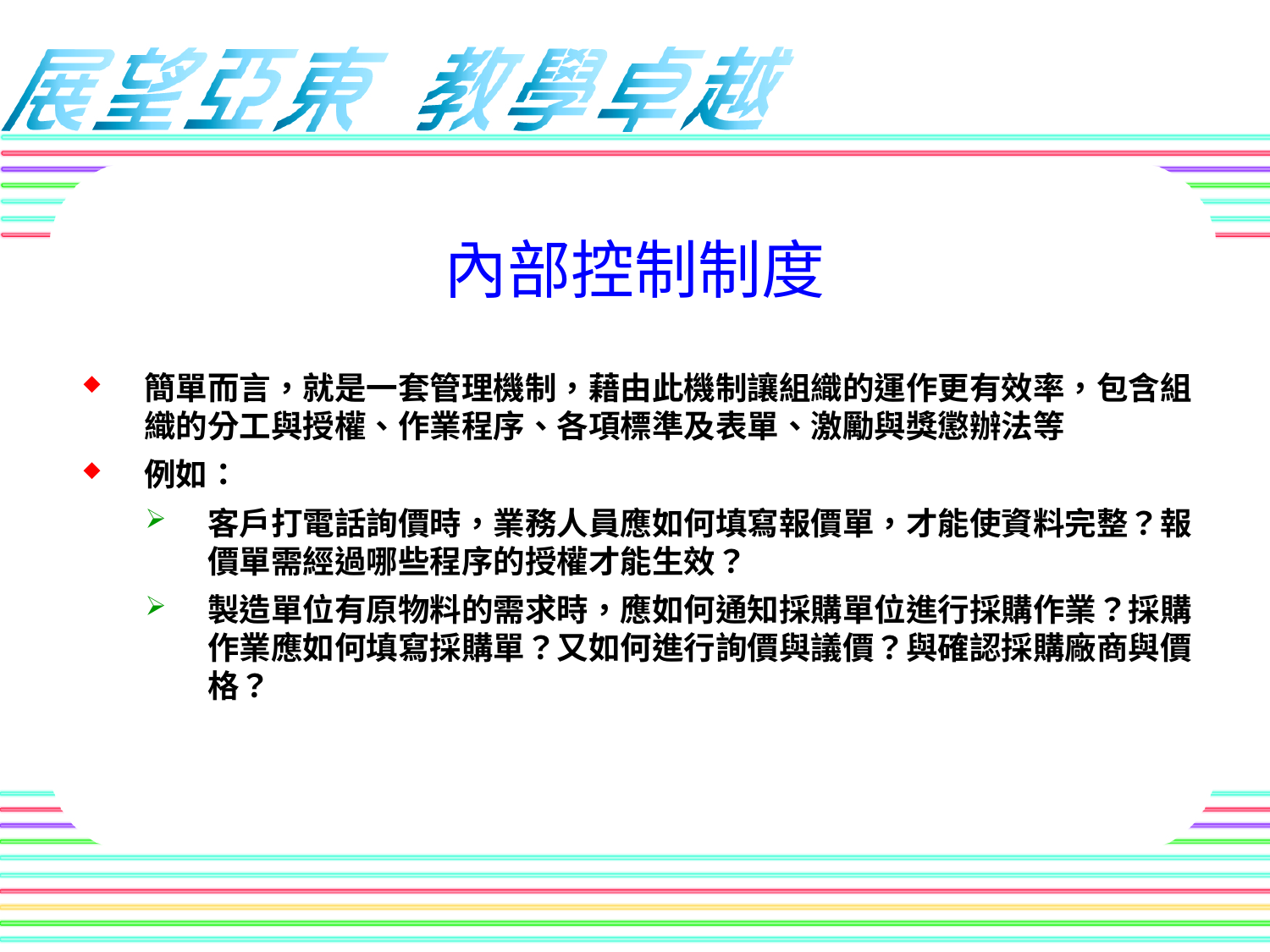

# 內部控制制度
簡單而言，就是一套管理機制，藉由此機制讓組織的運作更有效率，包含組織的分工與授權、作業程序、各項標準及表單、激勵與獎懲辦法等
例如：
客戶打電話詢價時，業務人員應如何填寫報價單，才能使資料完整？報價單需經過哪些程序的授權才能生效？
製造單位有原物料的需求時，應如何通知採購單位進行採購作業？採購作業應如何填寫採購單？又如何進行詢價與議價？與確認採購廠商與價格？